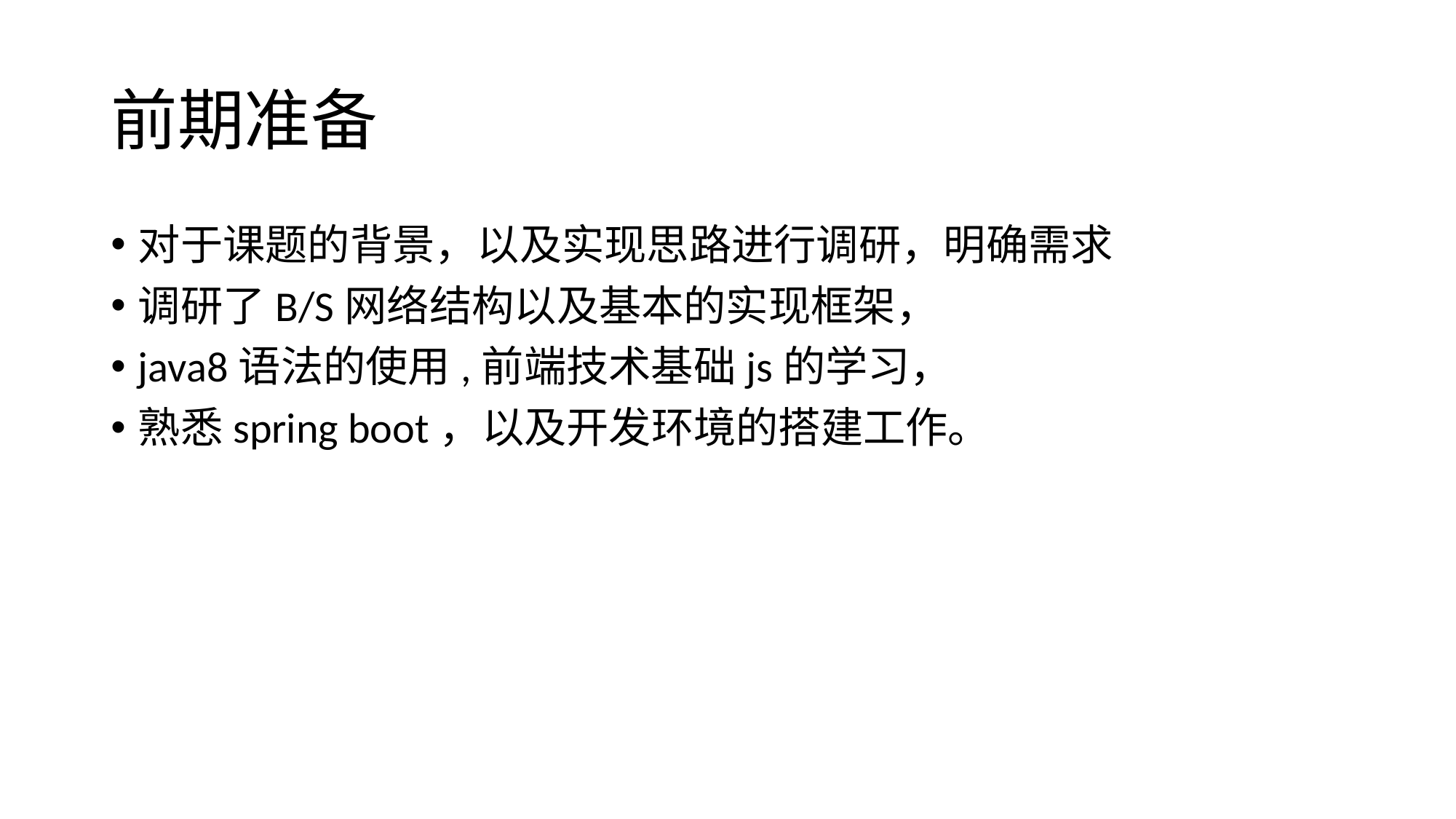

# 前期准备
对于课题的背景，以及实现思路进行调研，明确需求
调研了B/S网络结构以及基本的实现框架，
java8语法的使用,前端技术基础js的学习，
熟悉spring boot，以及开发环境的搭建工作。